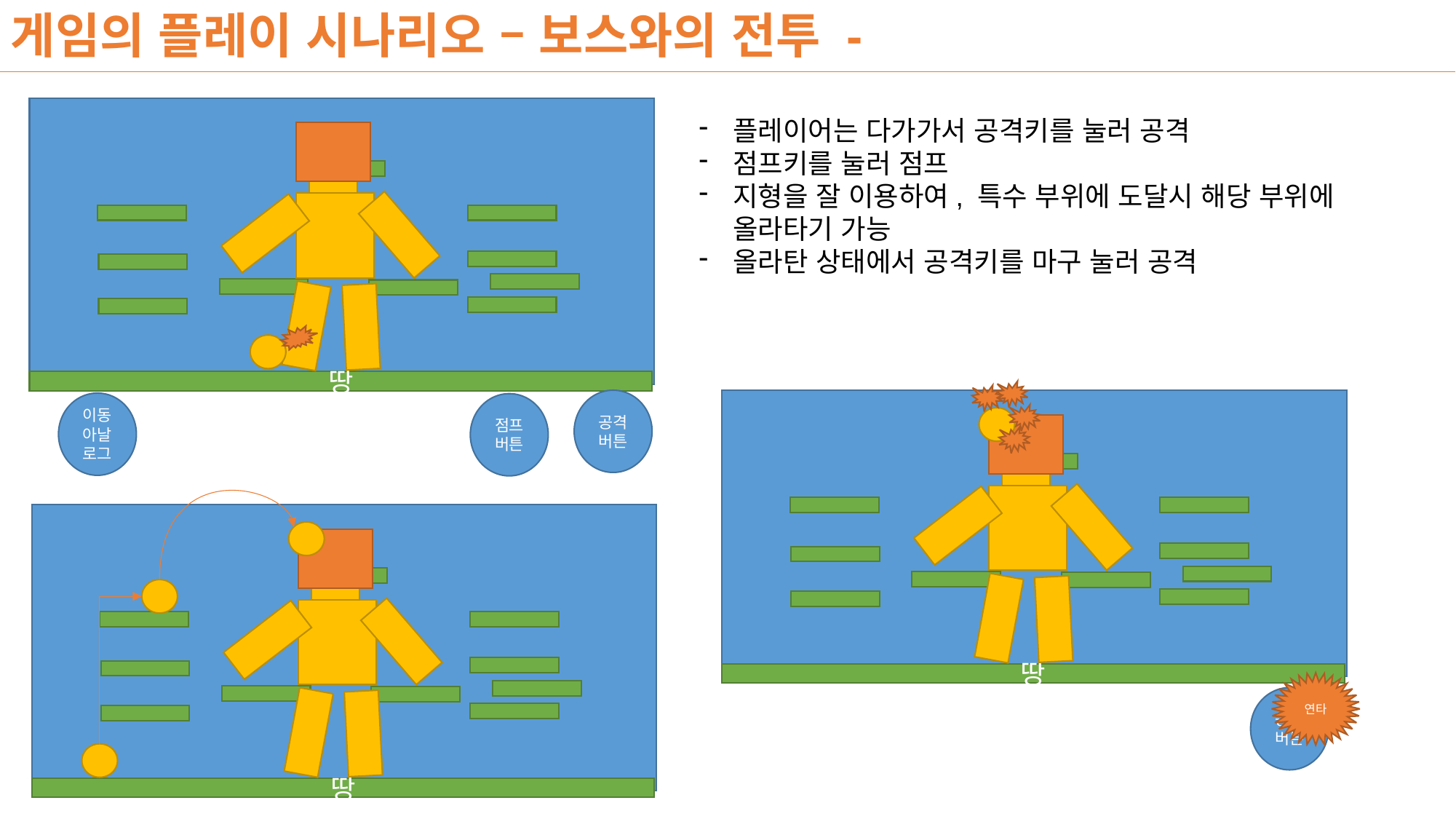

게임의 플레이 시나리오 – 보스와의 전투 -
배경
플레이어는 다가가서 공격키를 눌러 공격
점프키를 눌러 점프
지형을 잘 이용하여, 특수 부위에 도달시 해당 부위에 올라타기 가능
올라탄 상태에서 공격키를 마구 눌러 공격

땅

공격 버튼
배경
이동 아날로그
점프 버튼

배경

땅
연타

공격 버튼

땅